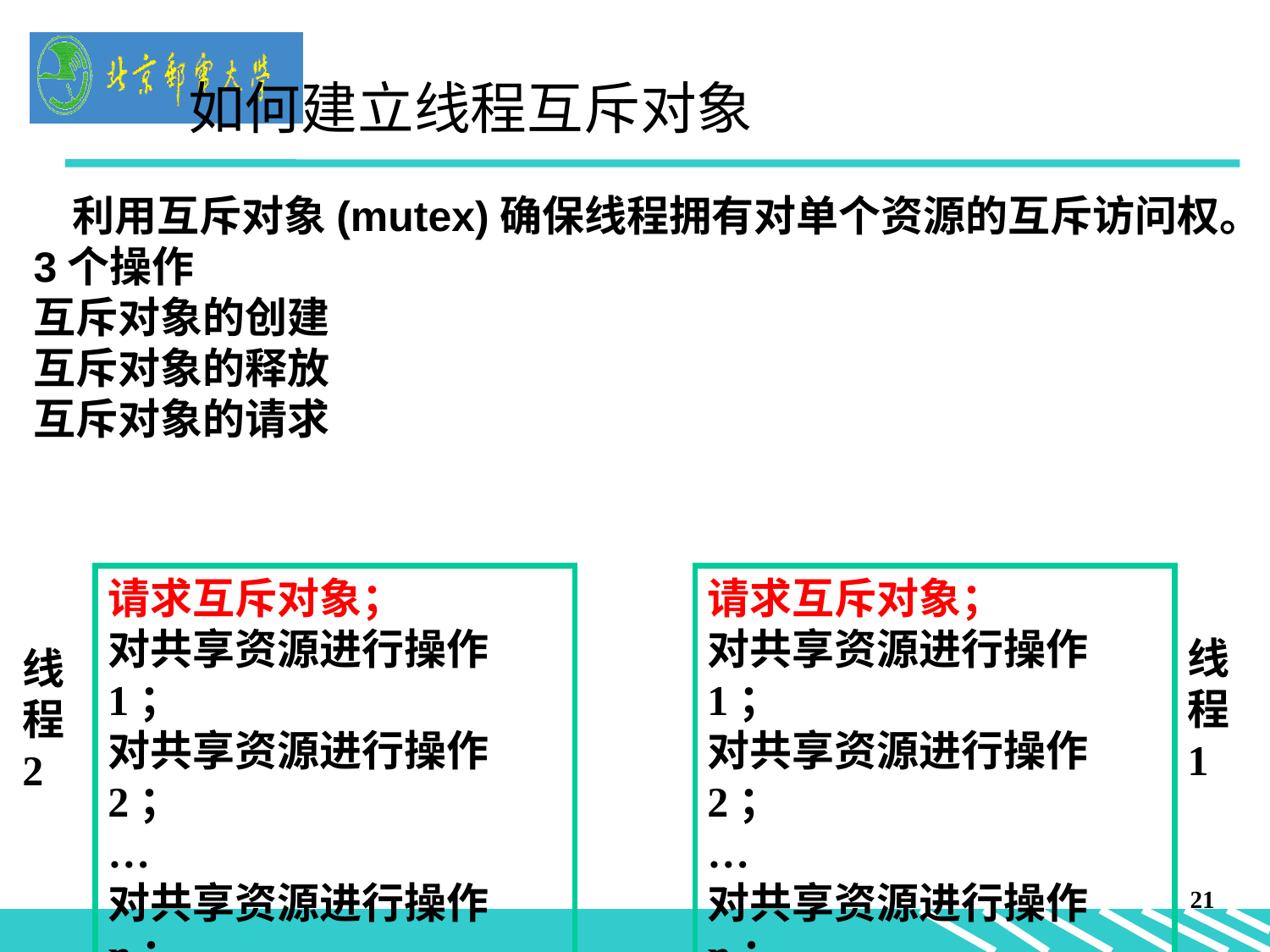

如何建立线程互斥对象
   利用互斥对象(mutex)确保线程拥有对单个资源的互斥访问权。
3个操作
互斥对象的创建
互斥对象的释放
互斥对象的请求
请求互斥对象；
对共享资源进行操作1；
对共享资源进行操作2；
…
对共享资源进行操作n；
释放互斥对象；
请求互斥对象；
对共享资源进行操作1；
对共享资源进行操作2；
…
对共享资源进行操作n；
释放互斥对象；
线程1
线程2
21